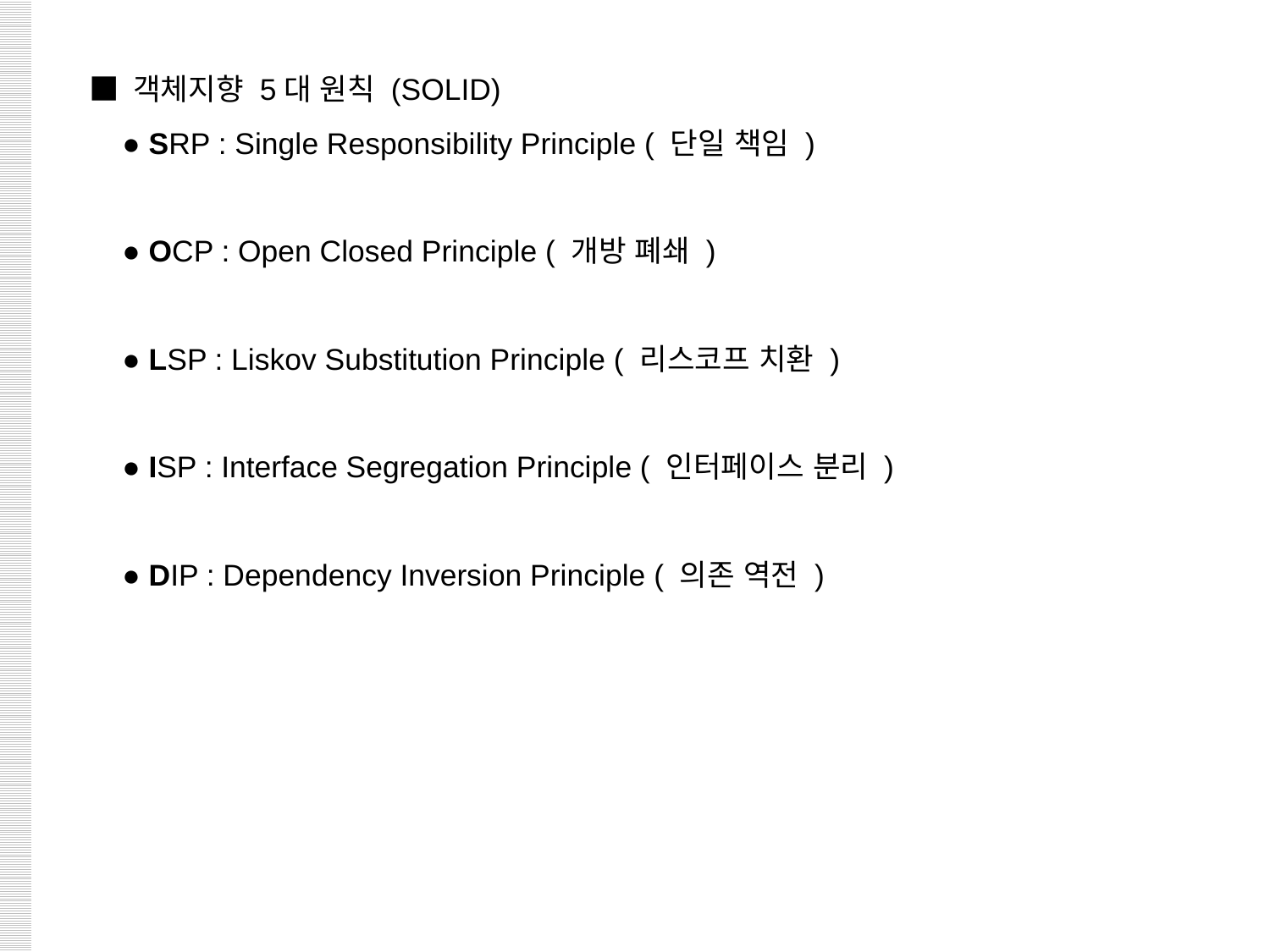

■ 객체지향 5대 원칙 (SOLID)
    ● SRP : Single Responsibility Principle ( 단일 책임 )

    ● OCP : Open Closed Principle ( 개방 폐쇄 )

    ● LSP : Liskov Substitution Principle ( 리스코프 치환 )

    ● ISP : Interface Segregation Principle ( 인터페이스 분리 )

    ● DIP : Dependency Inversion Principle ( 의존 역전 )